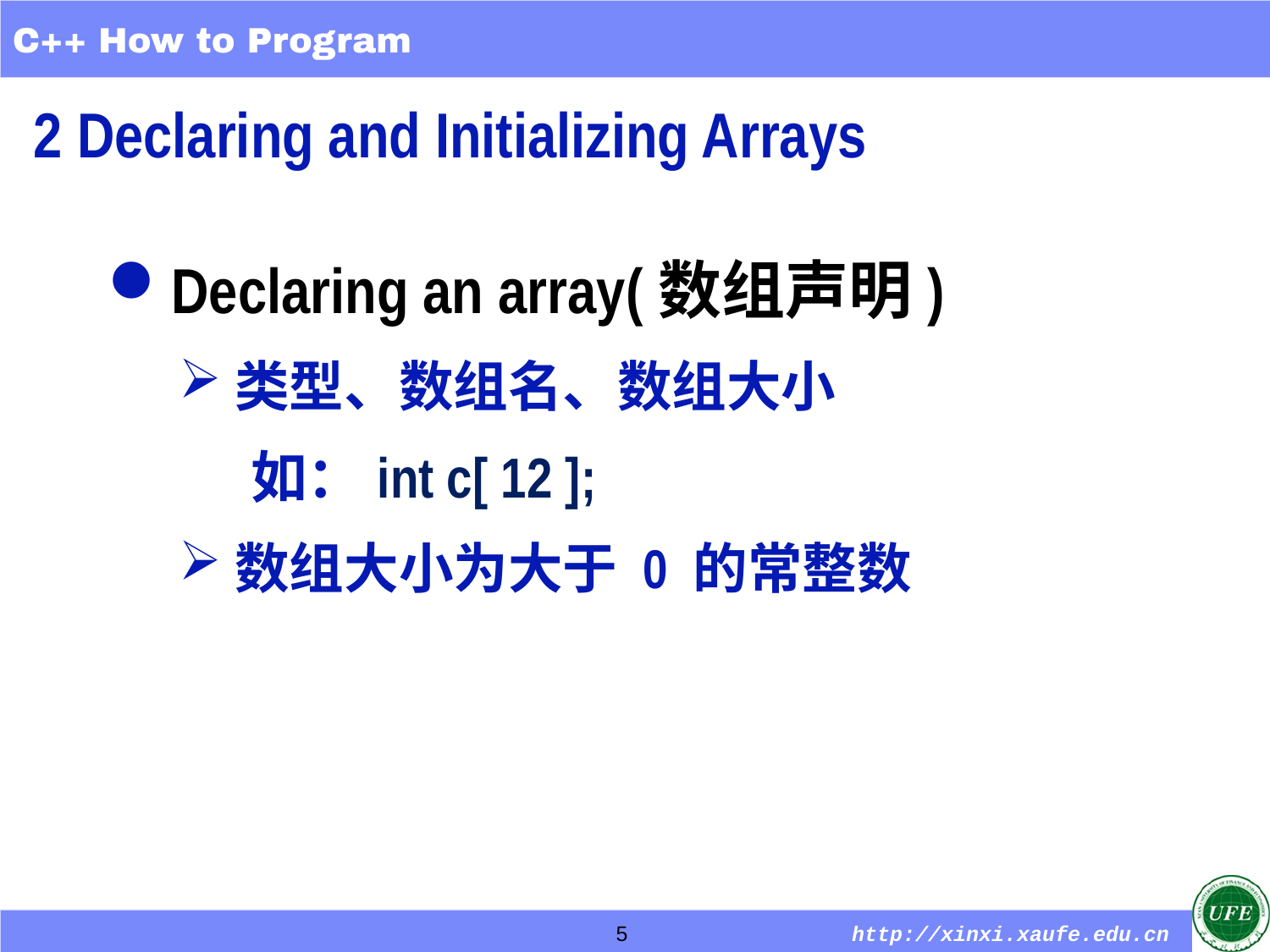

2 Declaring and Initializing Arrays
Declaring an array(数组声明)
类型、数组名、数组大小
如：int c[ 12 ];
数组大小为大于 0 的常整数
5